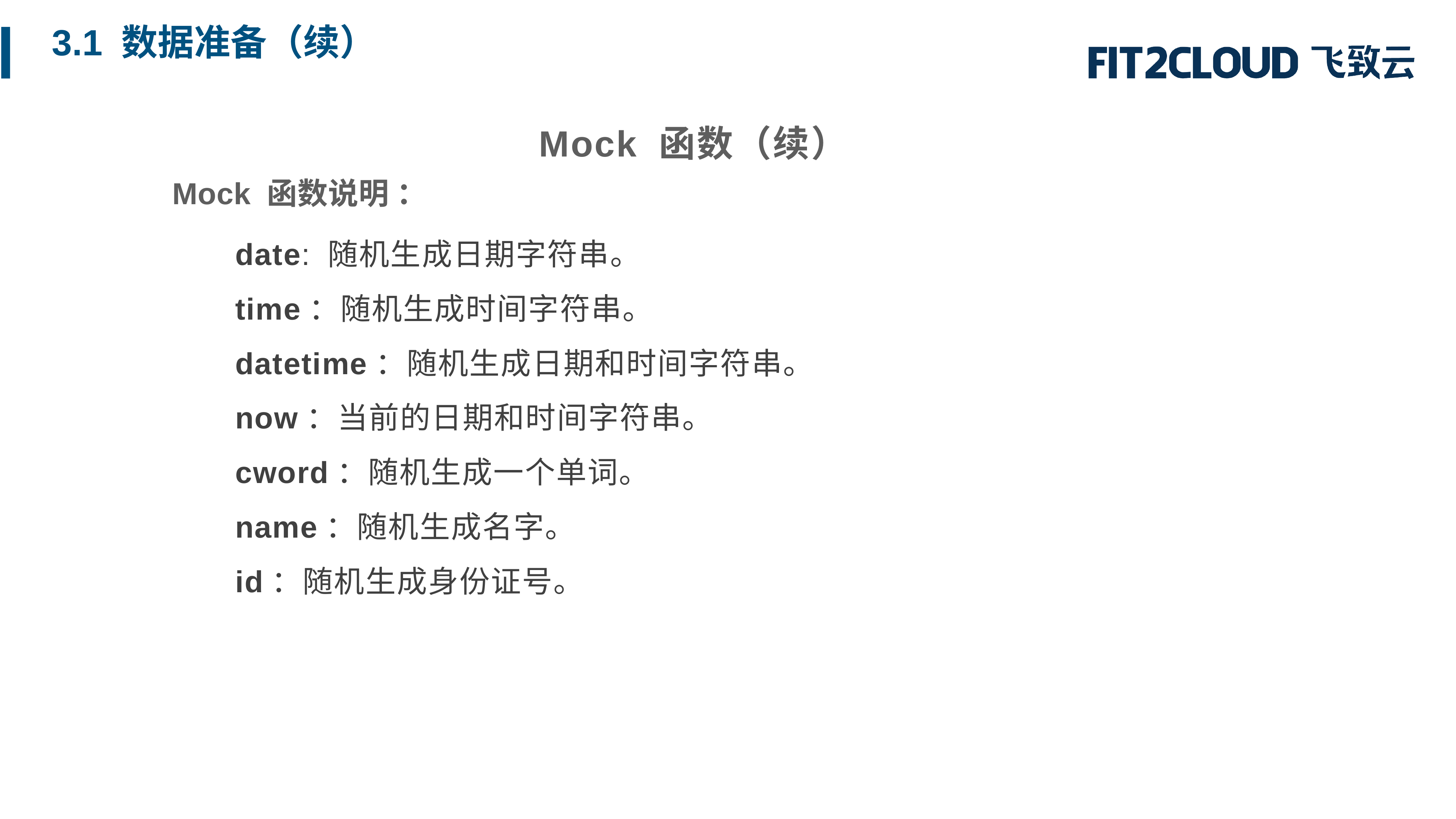

3.1 数据准备（续）

Mock 函数（续）

Mock 函数说明 ：
date: 随机生成日期字符串。
time：随机生成时间字符串。
datetime：随机生成日期和时间字符串。
now：当前的日期和时间字符串。
cword：随机生成一个单词。
name：随机生成名字。
id：随机生成身份证号。